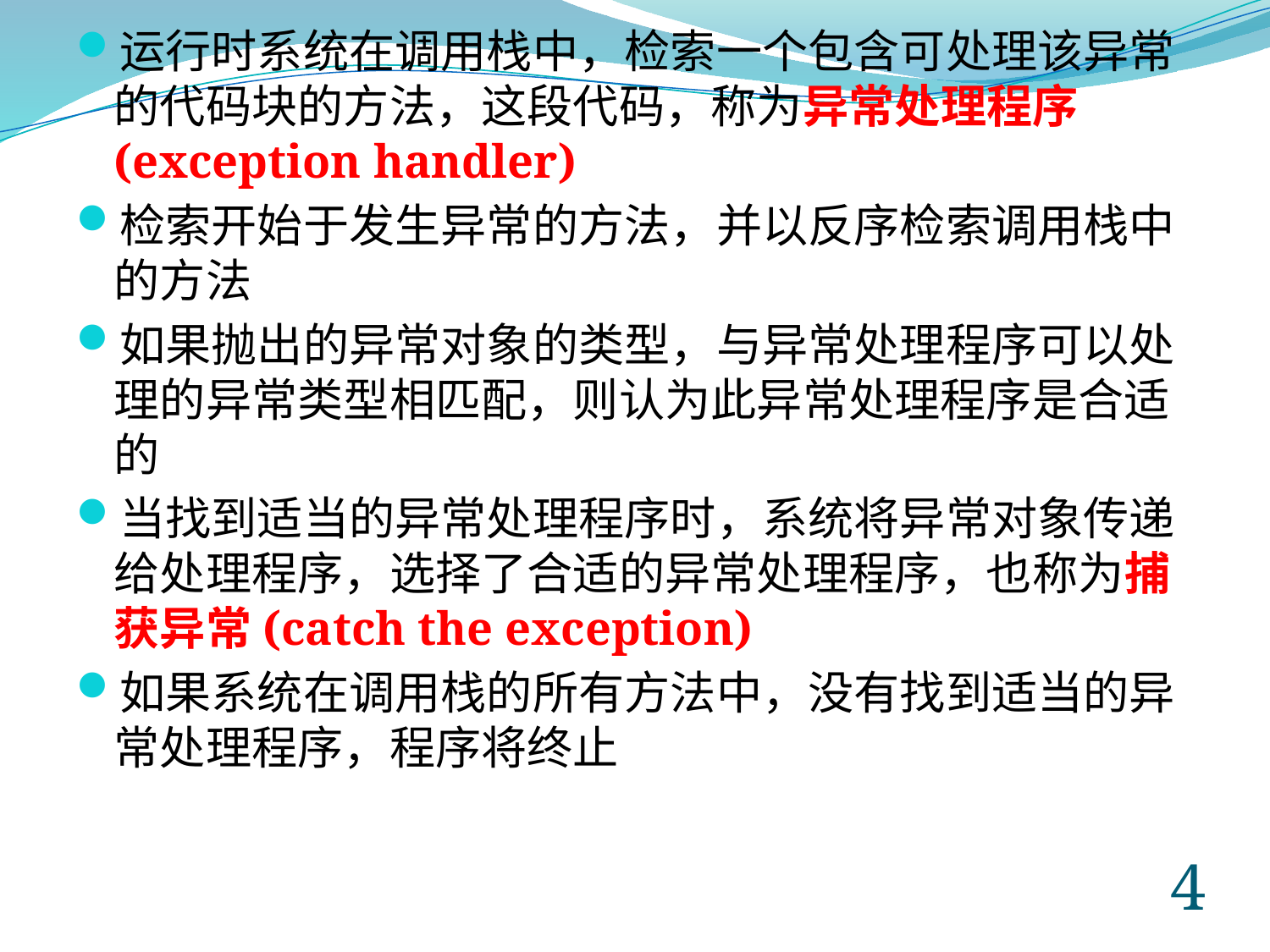

运行时系统在调用栈中，检索一个包含可处理该异常的代码块的方法，这段代码，称为异常处理程序(exception handler)
检索开始于发生异常的方法，并以反序检索调用栈中的方法
如果抛出的异常对象的类型，与异常处理程序可以处理的异常类型相匹配，则认为此异常处理程序是合适的
当找到适当的异常处理程序时，系统将异常对象传递给处理程序，选择了合适的异常处理程序，也称为捕获异常(catch the exception)
如果系统在调用栈的所有方法中，没有找到适当的异常处理程序，程序将终止
4